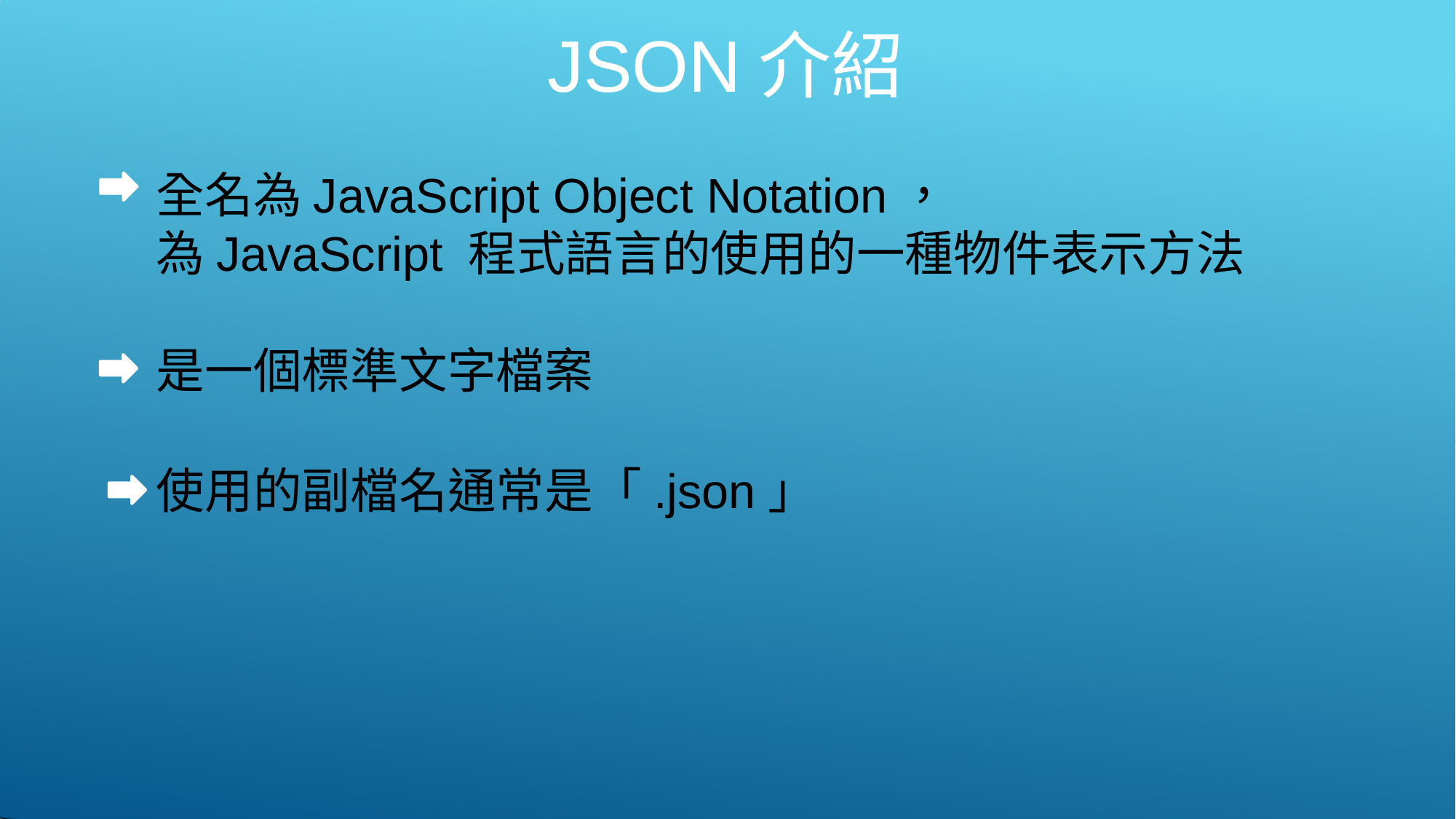

JSON介紹
全名為JavaScript Object Notation，
為JavaScript 程式語言的使用的一種物件表示方法

是一個標準文字檔案

使用的副檔名通常是「.json」